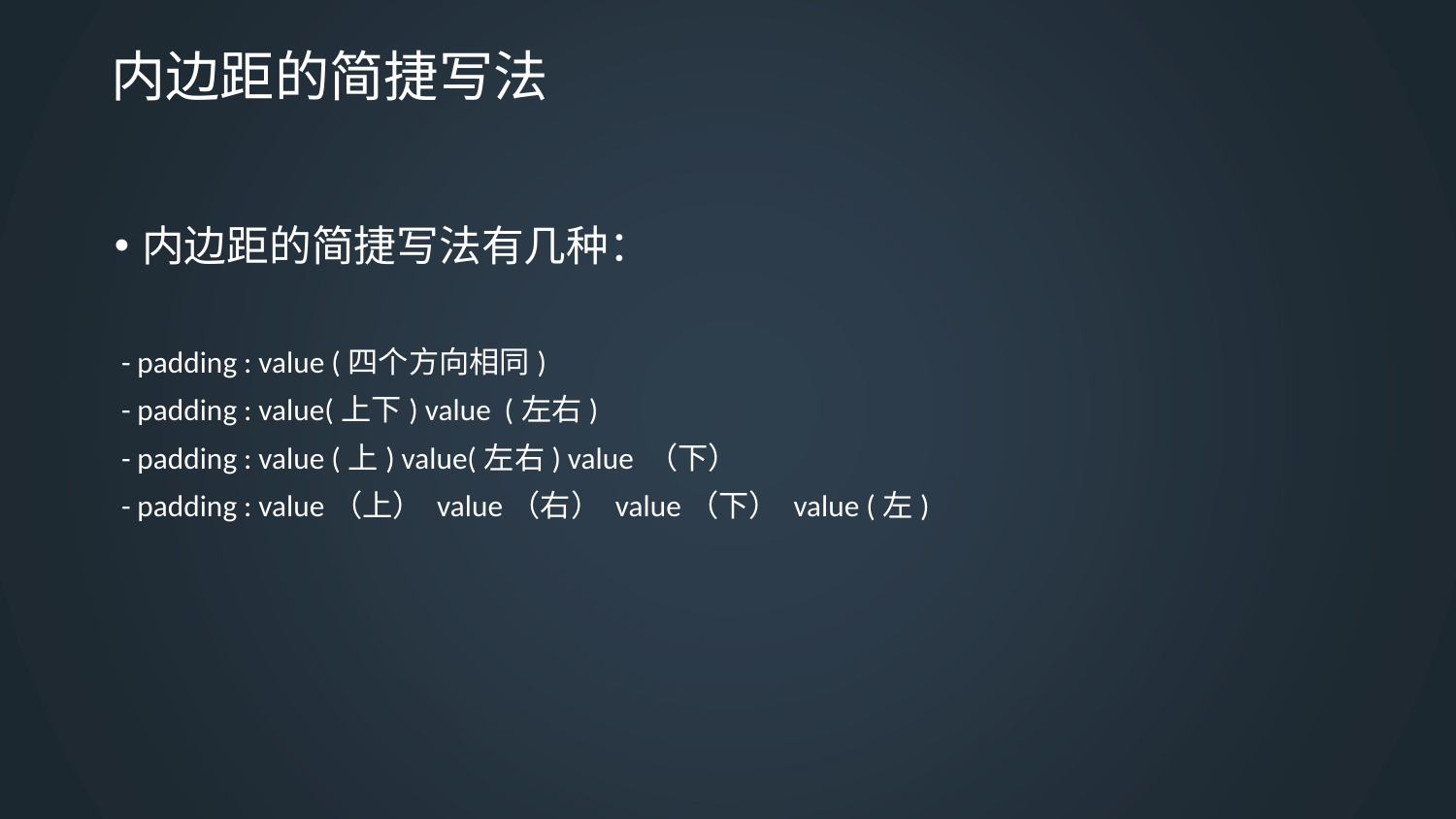

# 内边距的简捷写法
内边距的简捷写法有几种：

 - padding : value (四个方向相同)
 - padding : value(上下) value  (左右)
 - padding : value (上) value(左右) value （下）
 - padding : value（上） value（右） value（下） value (左)